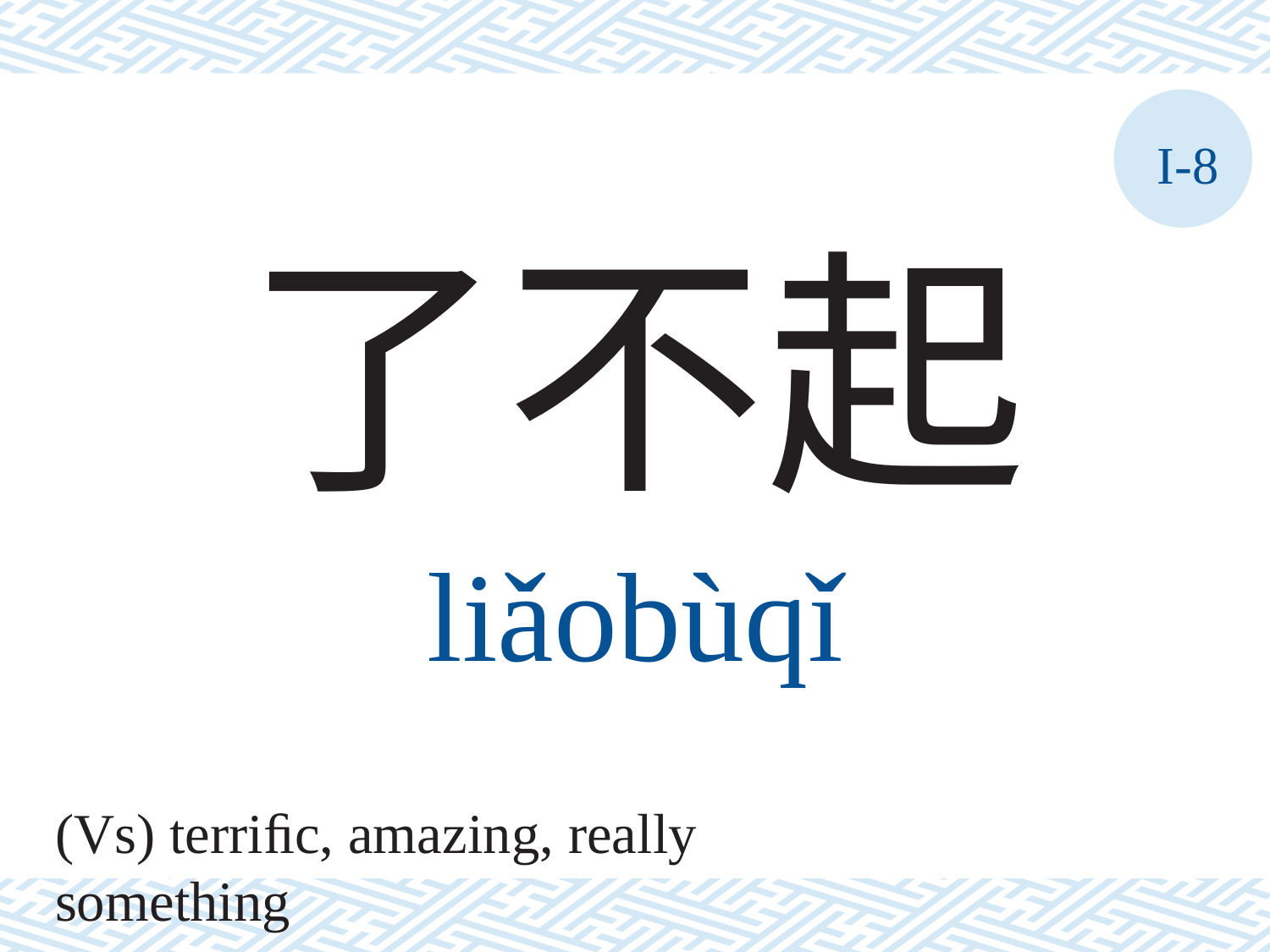

I-8
了不起
liǎobùqǐ
(Vs) terriﬁc, amazing, really something